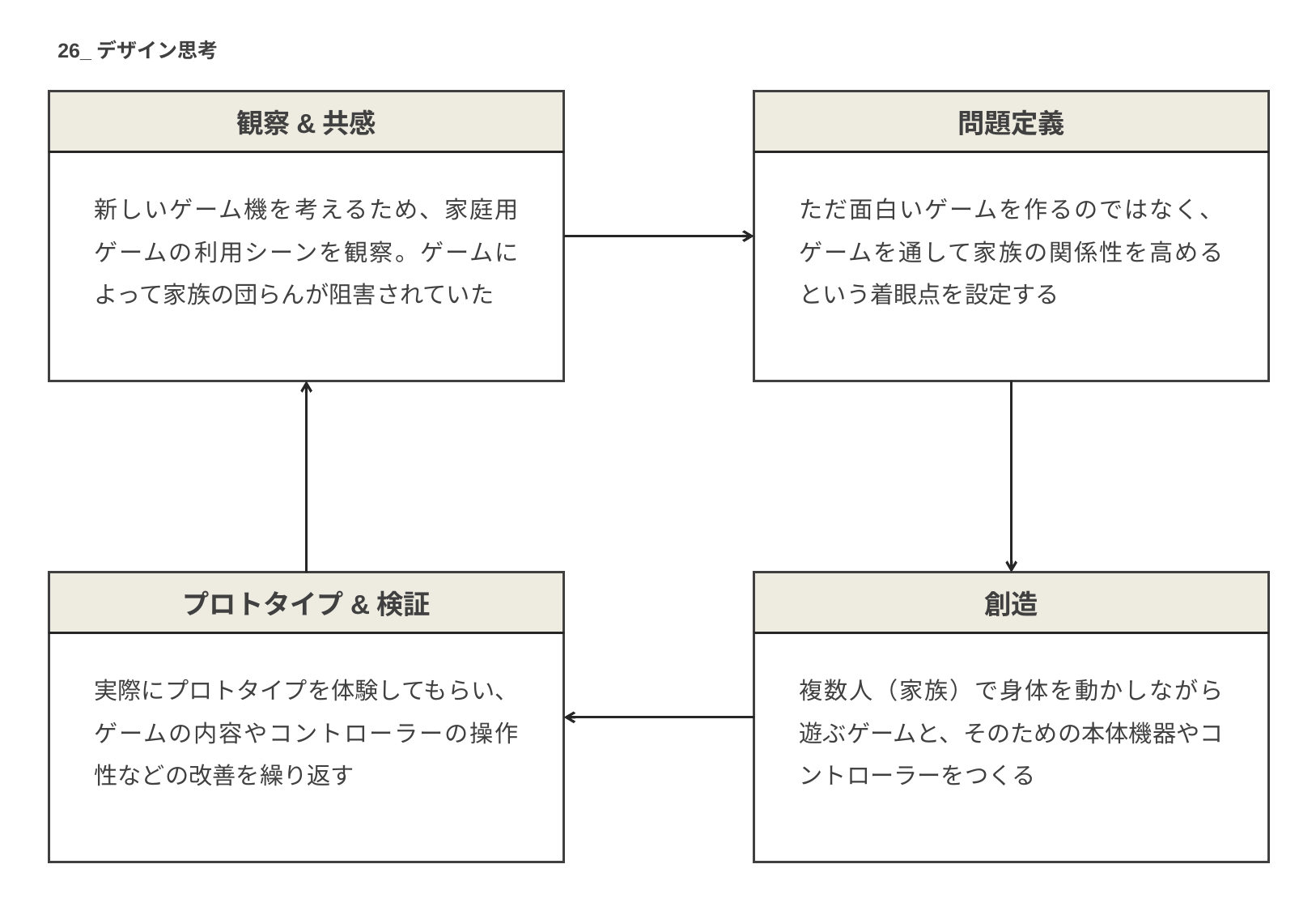

26_デザイン思考

観察&共感
新しいゲーム機を考えるため、家庭用ゲームの利用シーンを観察。ゲームによって家族の団らんが阻害されていた

問題定義
ただ面白いゲームを作るのではなく、ゲームを通して家族の関係性を高めるという着眼点を設定する

プロトタイプ&検証
実際にプロトタイプを体験してもらい、ゲームの内容やコントローラーの操作性などの改善を繰り返す

創造
複数人（家族）で身体を動かしながら遊ぶゲームと、そのための本体機器やコントローラーをつくる